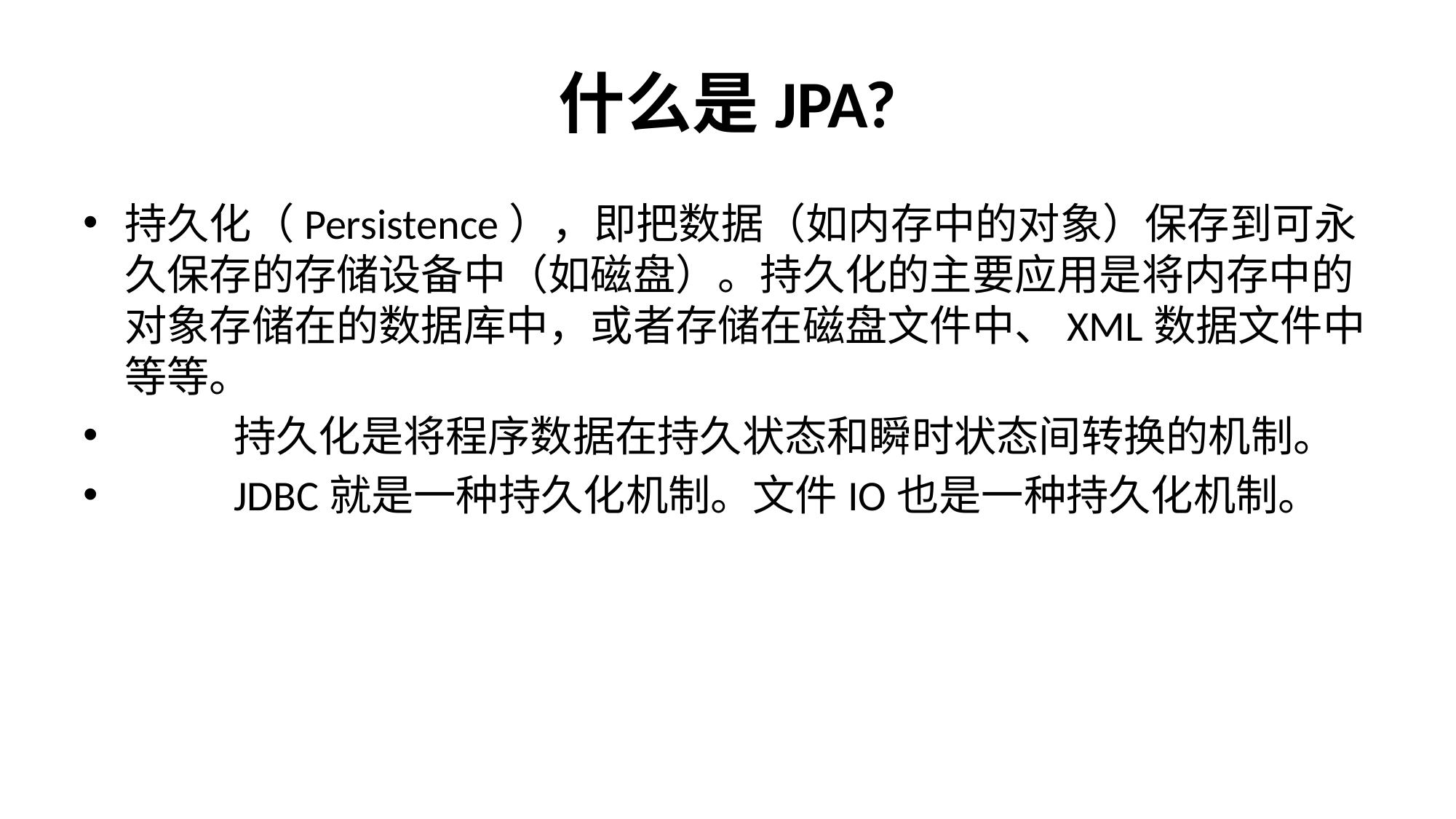

# 什么是JPA?
持久化（Persistence），即把数据（如内存中的对象）保存到可永久保存的存储设备中（如磁盘）。持久化的主要应用是将内存中的对象存储在的数据库中，或者存储在磁盘文件中、XML数据文件中等等。
	持久化是将程序数据在持久状态和瞬时状态间转换的机制。
	JDBC就是一种持久化机制。文件IO也是一种持久化机制。